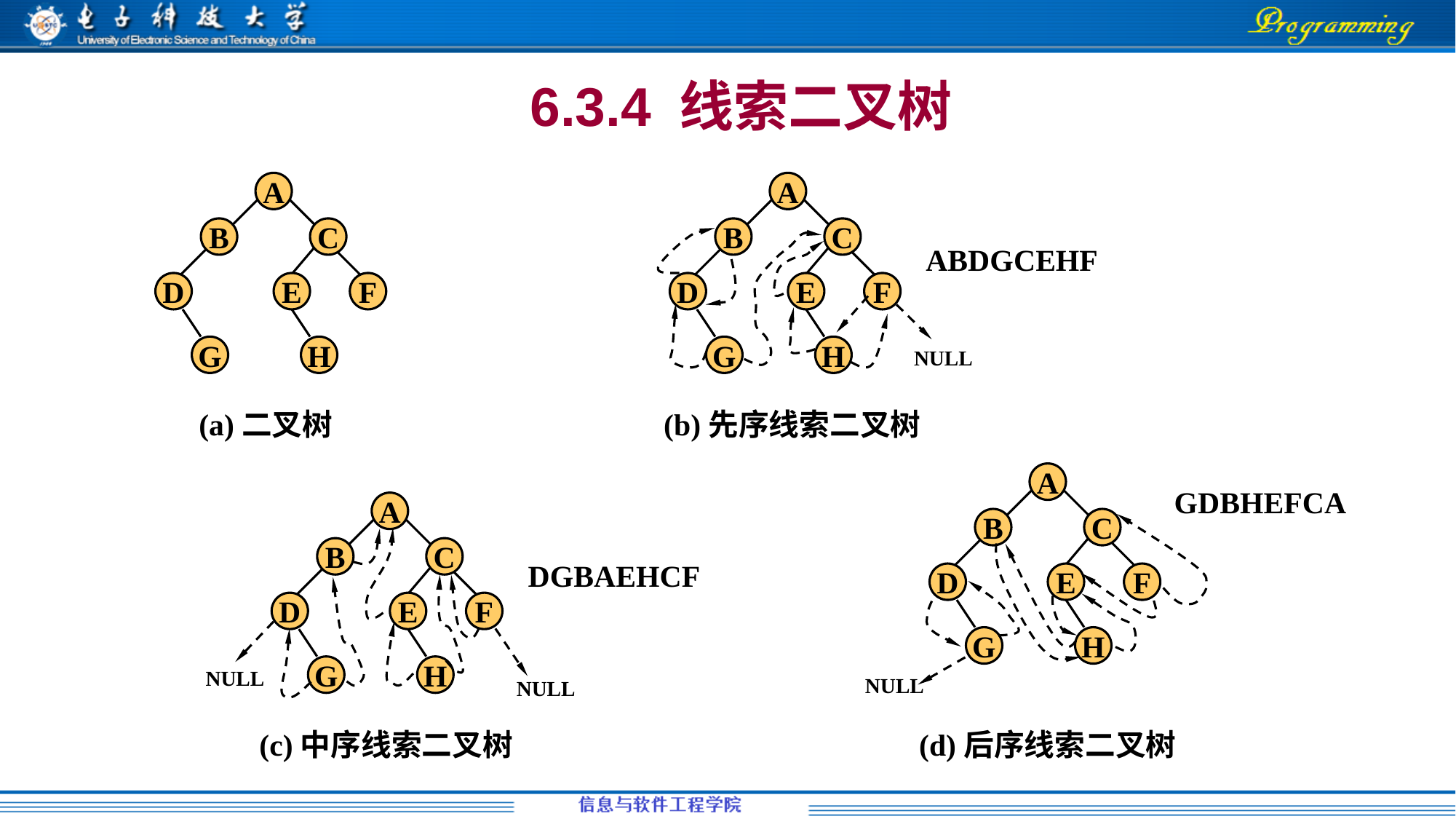

80
# 6.3.4 线索二叉树
A

B
C

D
E
F

G
H
(a)二叉树

A

B
C

D
E
F

G
H
(b)先序线索二叉树

NULL

ABDGCEHF

A

B
C

D
E
F

G
H
(d)后序线索二叉树

NULL
GDBHEFCA
A

B
C

D
E
F

G
H
(c)中序线索二叉树

NULL
NULL
DGBAEHCF